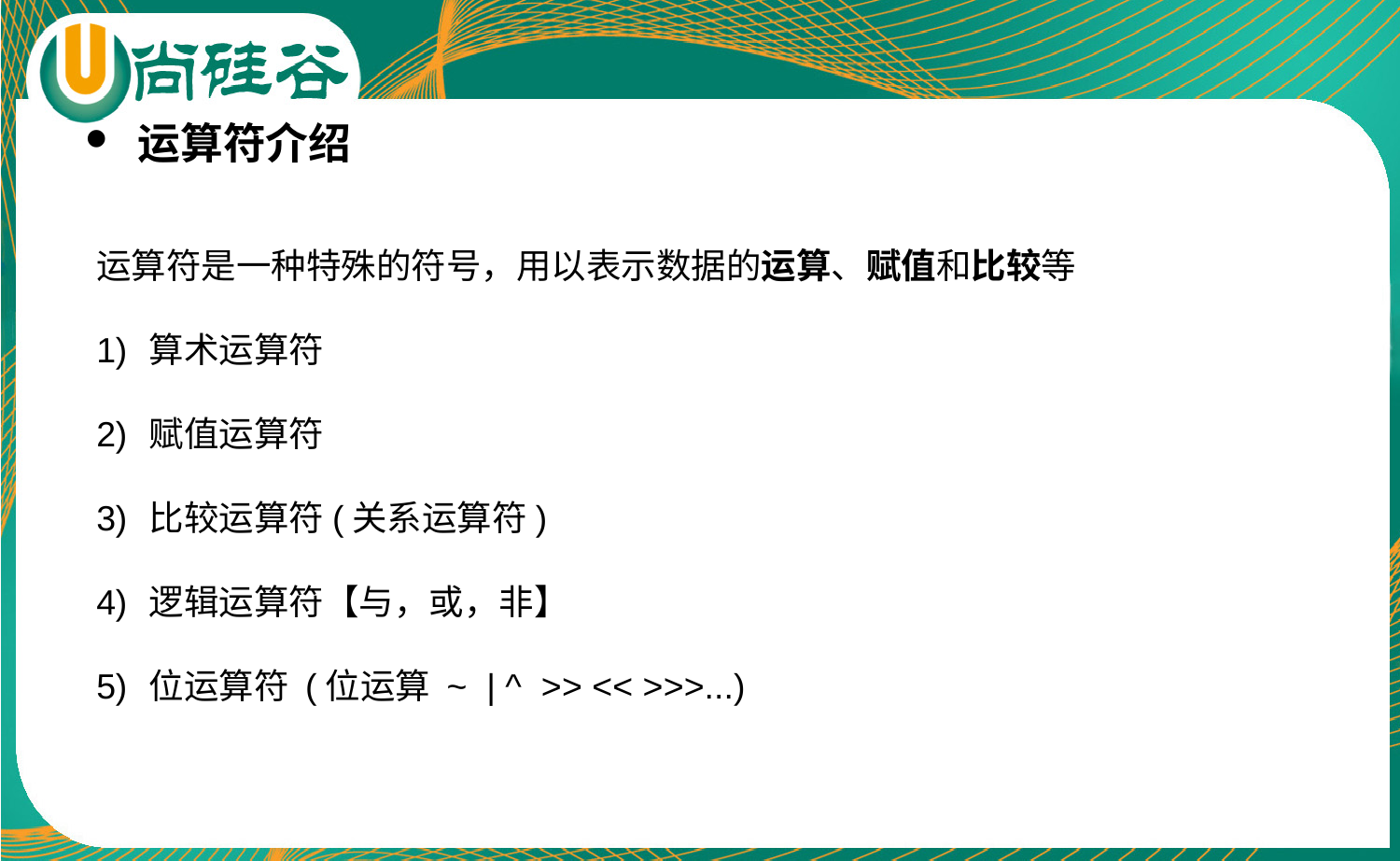

运算符介绍

运算符是一种特殊的符号，用以表示数据的运算、赋值和比较等

算术运算符

赋值运算符

比较运算符(关系运算符)

逻辑运算符【与，或，非】

位运算符 (位运算 ~  | ^  >> << >>>...)